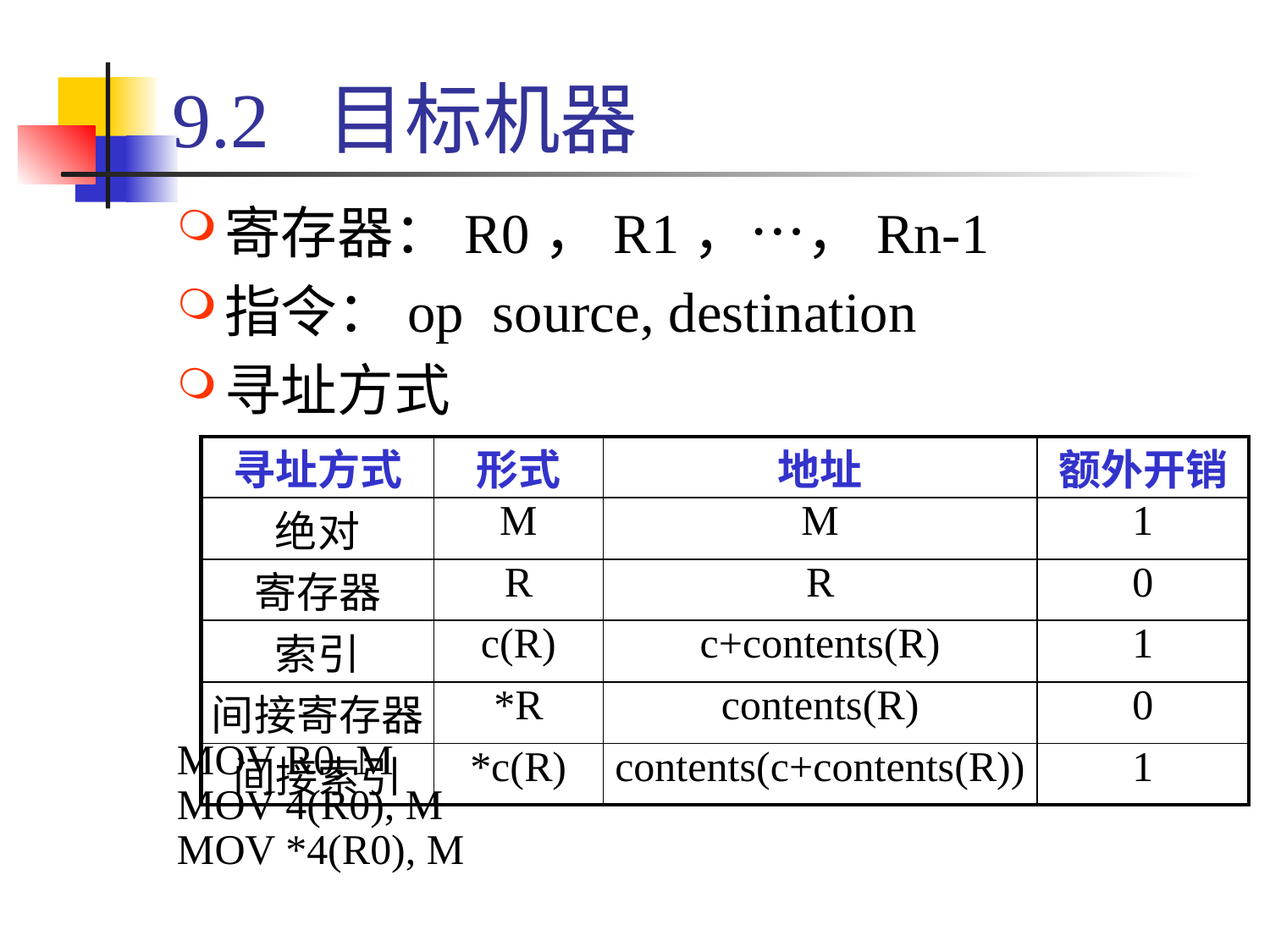

# 9.2  目标机器
寄存器：R0，R1，…，Rn-1
指令：op  source, destination
寻址方式

MOV R0, M
MOV 4(R0), M
MOV *4(R0), M
| 寻址方式 | 形式 | 地址 | 额外开销 |
| --- | --- | --- | --- |
| 绝对 | M | M | 1 |
| 寄存器 | R | R | 0 |
| 索引 | c(R) | c+contents(R) | 1 |
| 间接寄存器 | \*R | contents(R) | 0 |
| 间接索引 | \*c(R) | contents(c+contents(R)) | 1 |